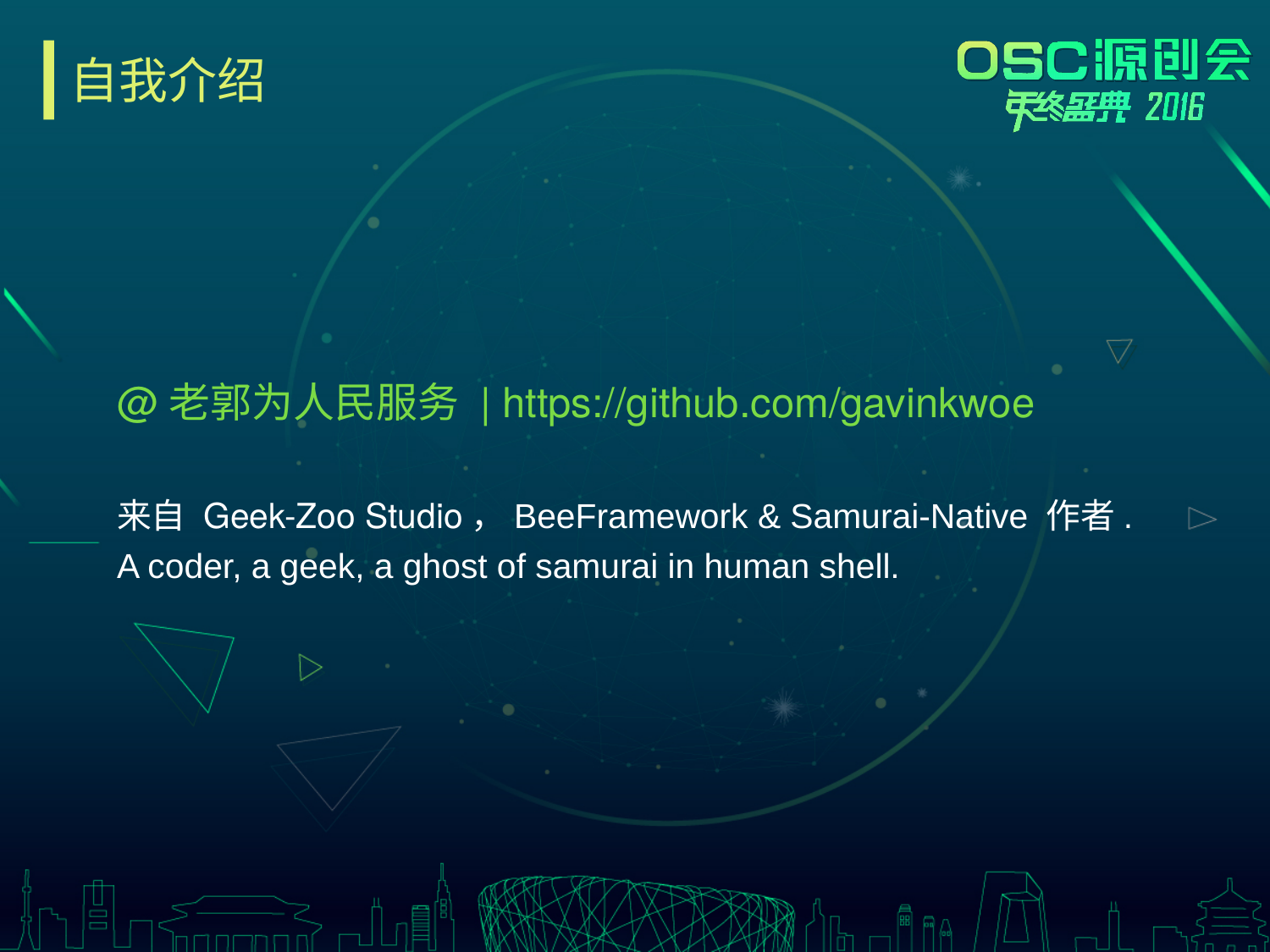

# 自我介绍
@老郭为人民服务 | https://github.com/gavinkwoe

来自 Geek-Zoo Studio，BeeFramework & Samurai-Native 作者.
A coder, a geek, a ghost of samurai in human shell.